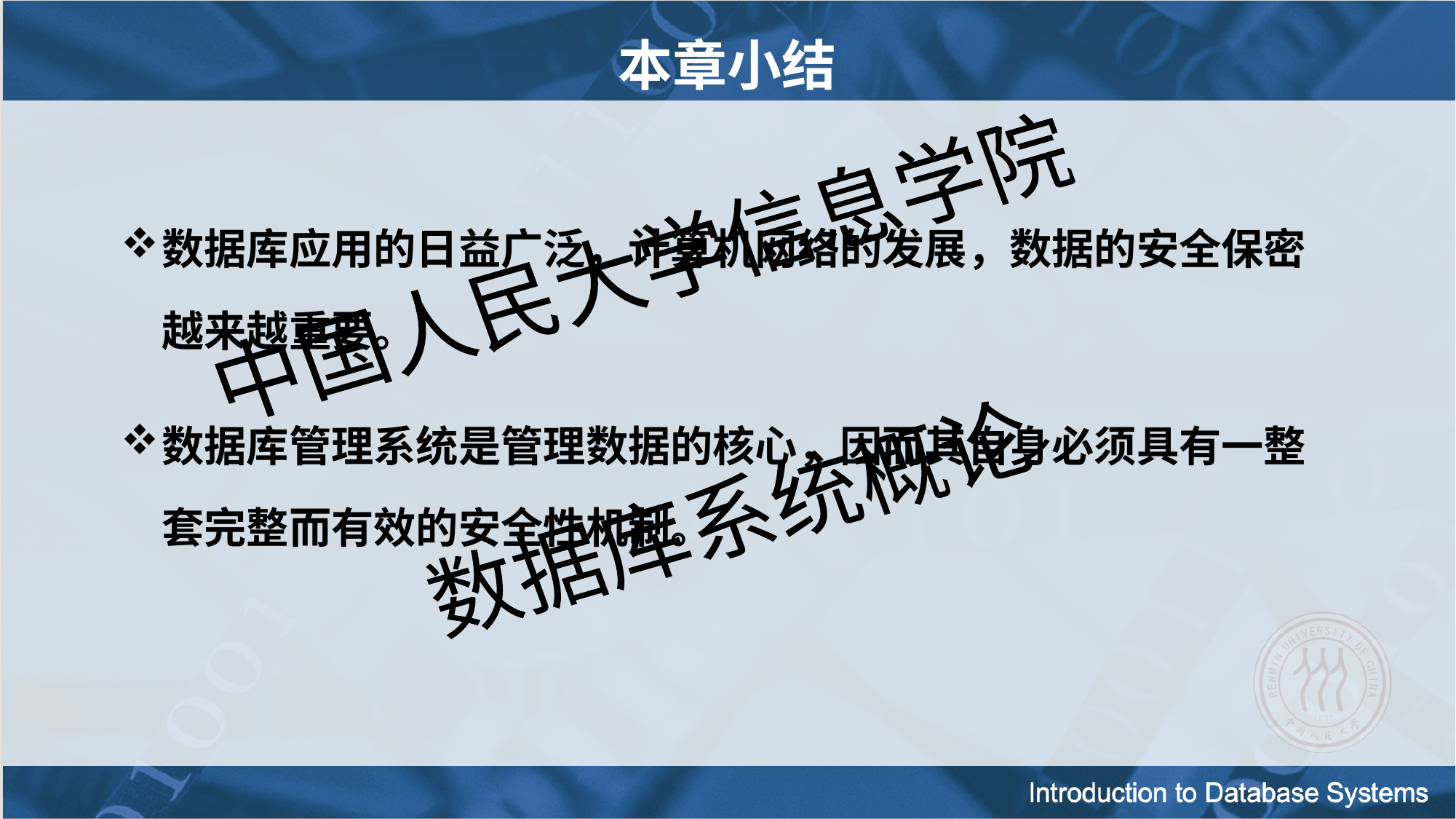

本章小结
数据库应用的日益广泛，计算机网络的发展，数据的安全保密越来越重要。
数据库管理系统是管理数据的核心，因而其自身必须具有一整套完整而有效的安全性机制。